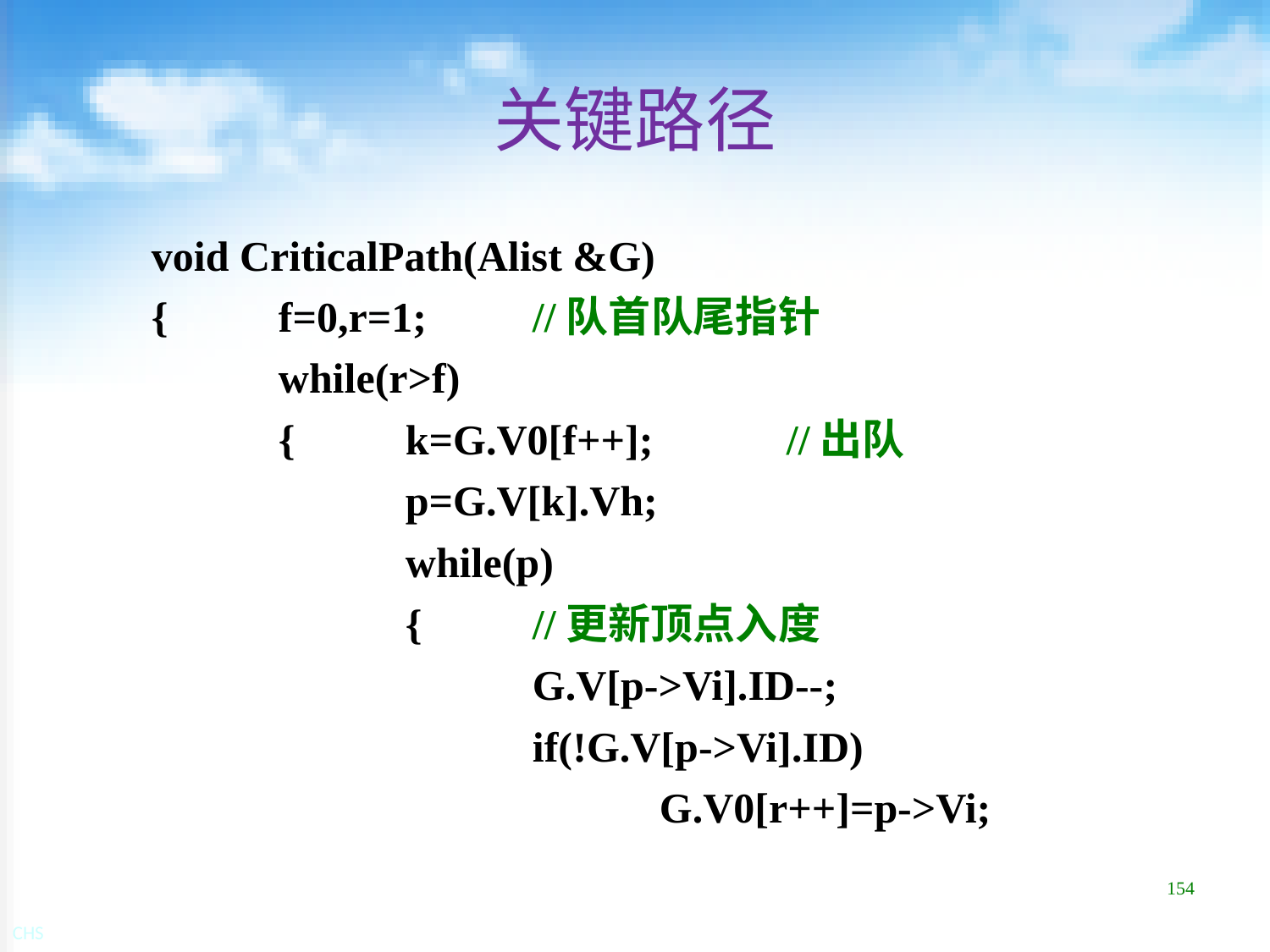

# 关键路径
void CriticalPath(Alist &G)
{	f=0,r=1;	//队首队尾指针
	while(r>f)
	{	k=G.V0[f++]; 	//出队
		p=G.V[k].Vh;
		while(p)
		{	//更新顶点入度
			G.V[p->Vi].ID--;
			if(!G.V[p->Vi].ID)
				G.V0[r++]=p->Vi;
154